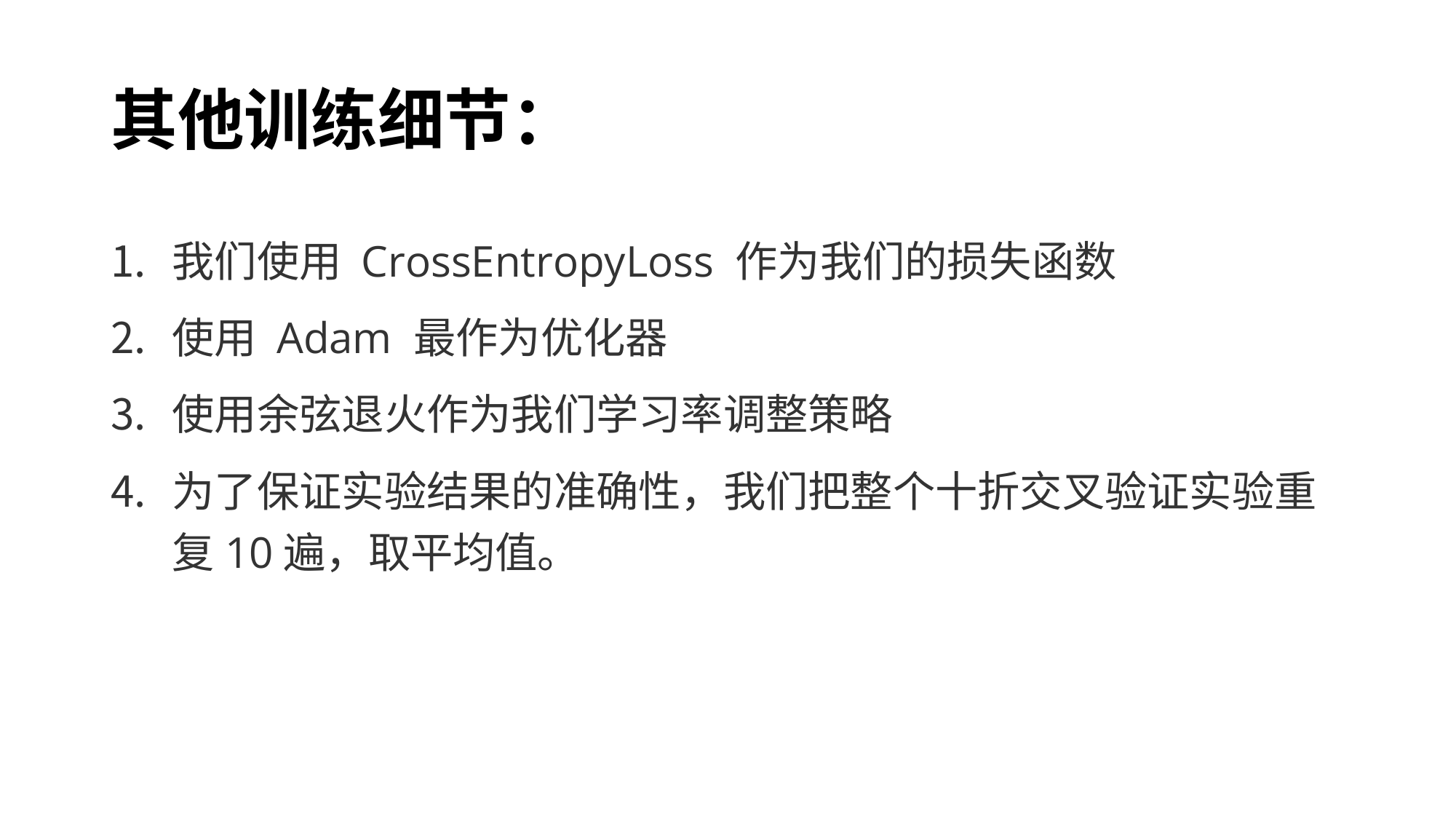

# 其他训练细节：
我们使用 CrossEntropyLoss 作为我们的损失函数
使用 Adam 最作为优化器
使用余弦退火作为我们学习率调整策略
为了保证实验结果的准确性，我们把整个十折交叉验证实验重复10遍，取平均值。